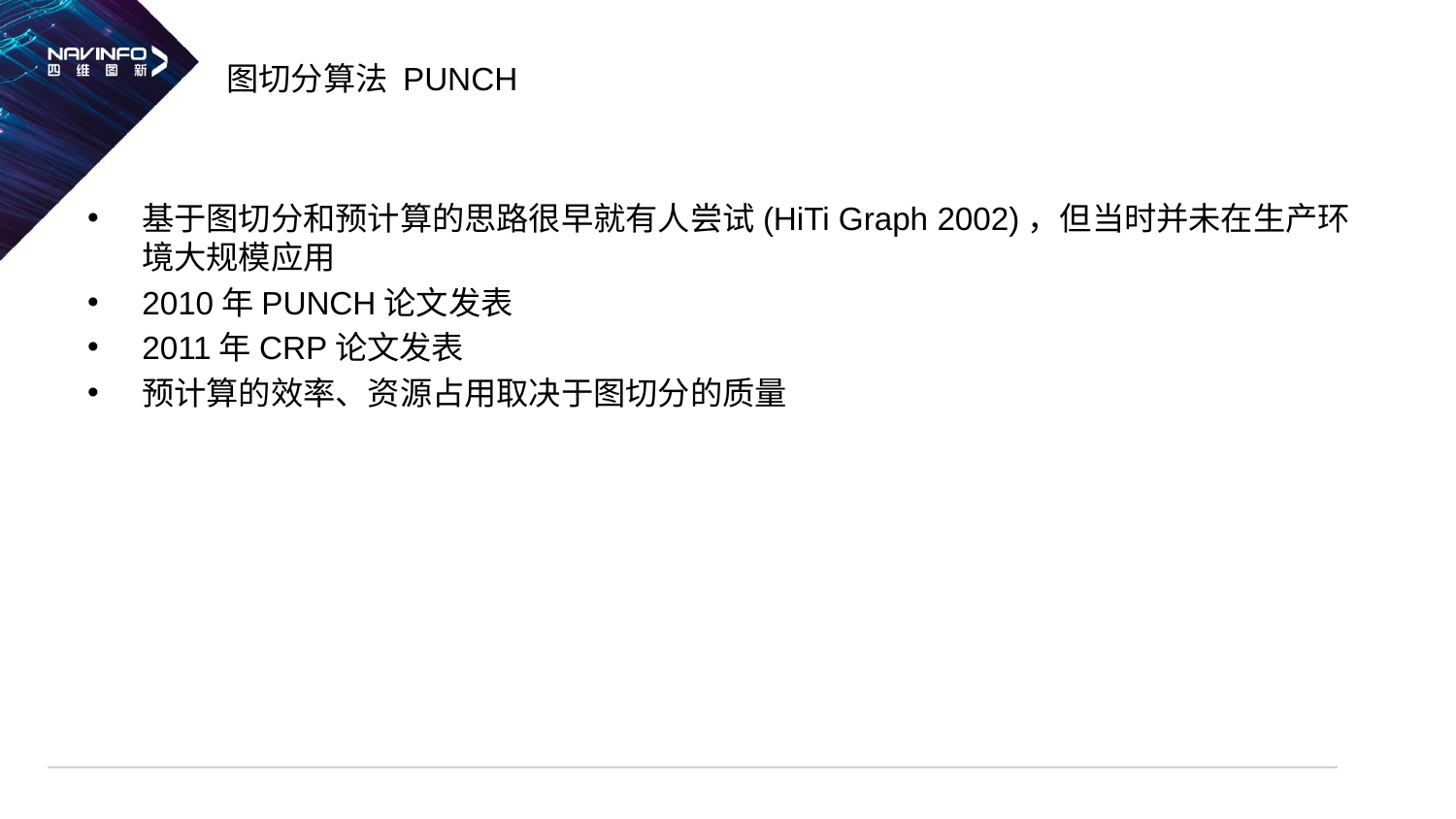

# 图切分算法 PUNCH
基于图切分和预计算的思路很早就有人尝试(HiTi Graph 2002)，但当时并未在生产环境大规模应用
2010年PUNCH论文发表
2011年CRP论文发表
预计算的效率、资源占用取决于图切分的质量